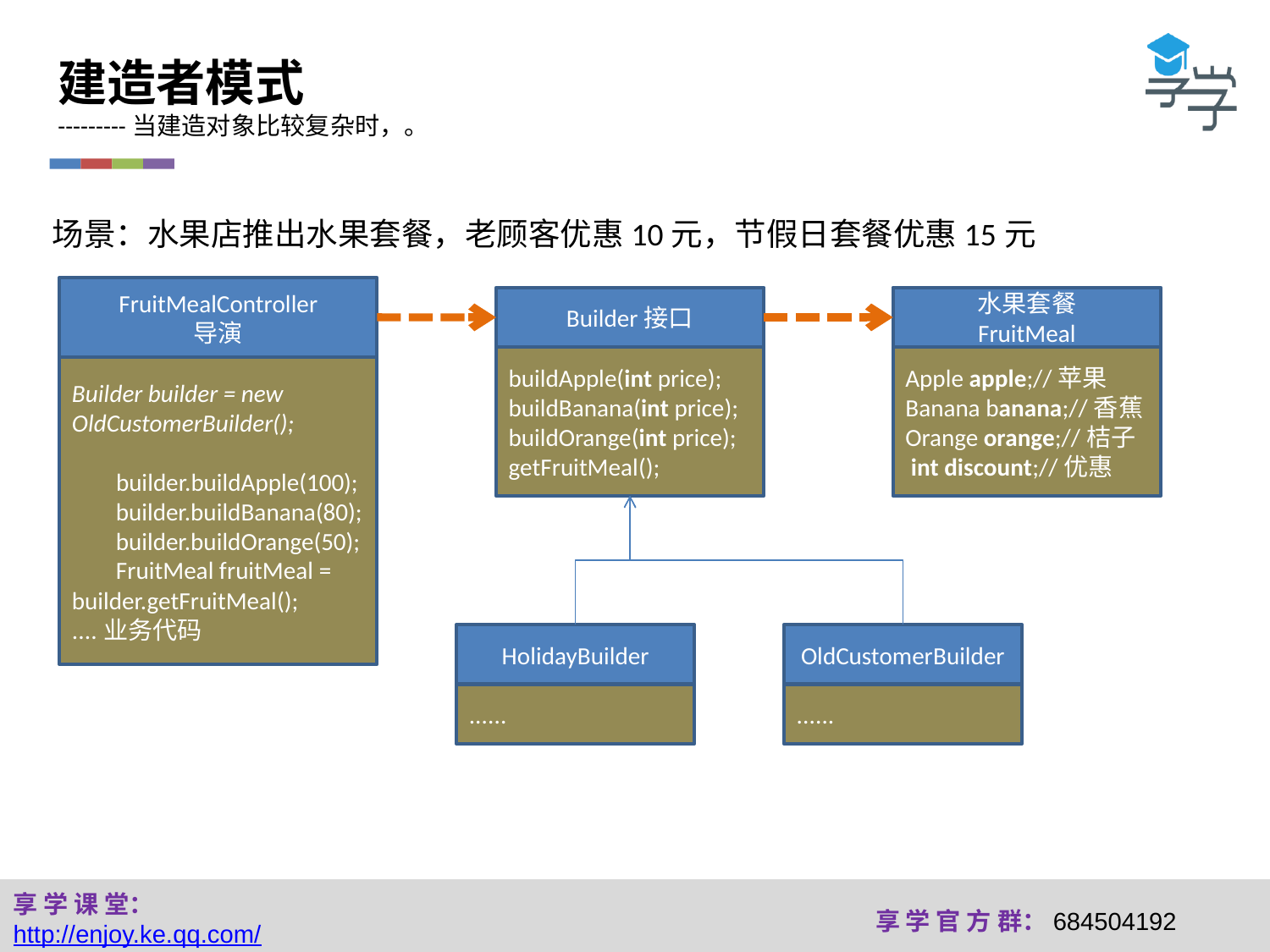

建造者模式
---------当建造对象比较复杂时，。

场景：水果店推出水果套餐，老顾客优惠10元，节假日套餐优惠15元
FruitMealController
导演
Builder接口
水果套餐
FruitMeal
buildApple(int price);
buildBanana(int price);
buildOrange(int price);
getFruitMeal();
Apple apple;//苹果
Banana banana;//香蕉
Orange orange;//桔子
 int discount;//优惠
Builder builder = new OldCustomerBuilder();
        builder.buildApple(100);
        builder.buildBanana(80);
        builder.buildOrange(50);
        FruitMeal fruitMeal = builder.getFruitMeal();
....业务代码
HolidayBuilder
OldCustomerBuilder
......
......